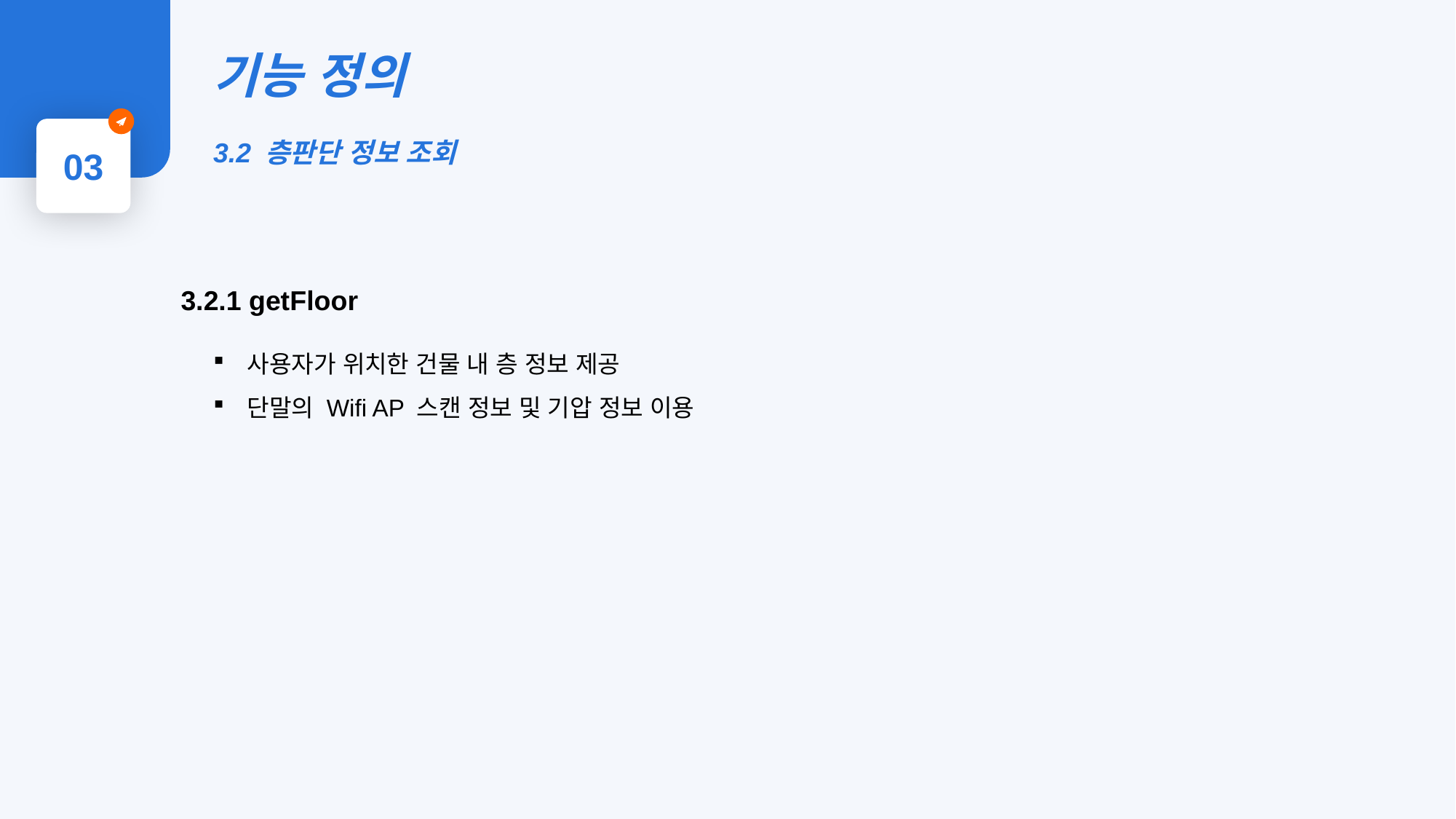

기능 정의
3.2 층판단 정보 조회

03
3.2.1 getFloor
사용자가 위치한 건물 내 층 정보 제공
단말의 Wifi AP 스캔 정보 및 기압 정보 이용